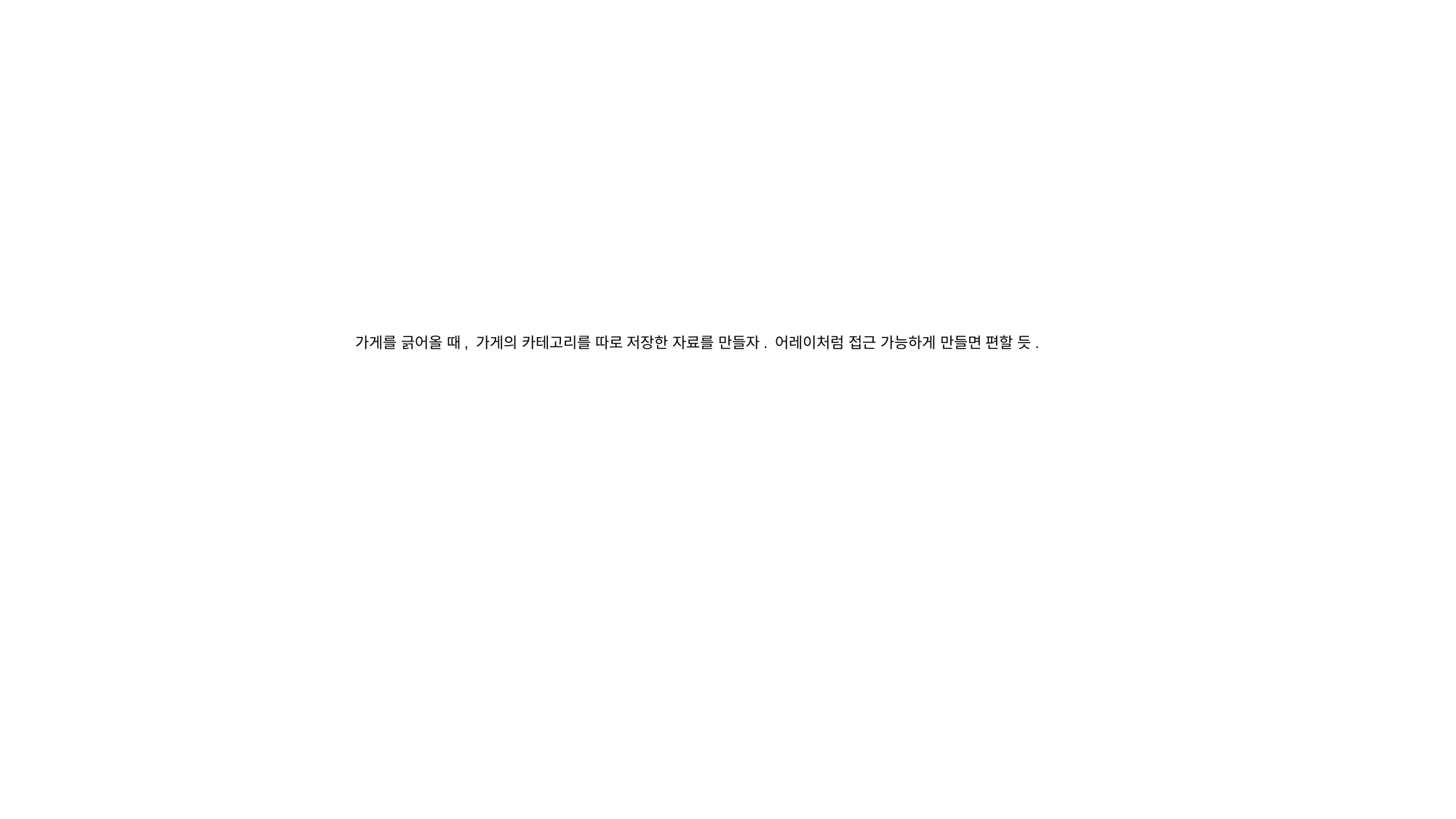

가게를 긁어올 때, 가게의 카테고리를 따로 저장한 자료를 만들자. 어레이처럼 접근 가능하게 만들면 편할 듯.